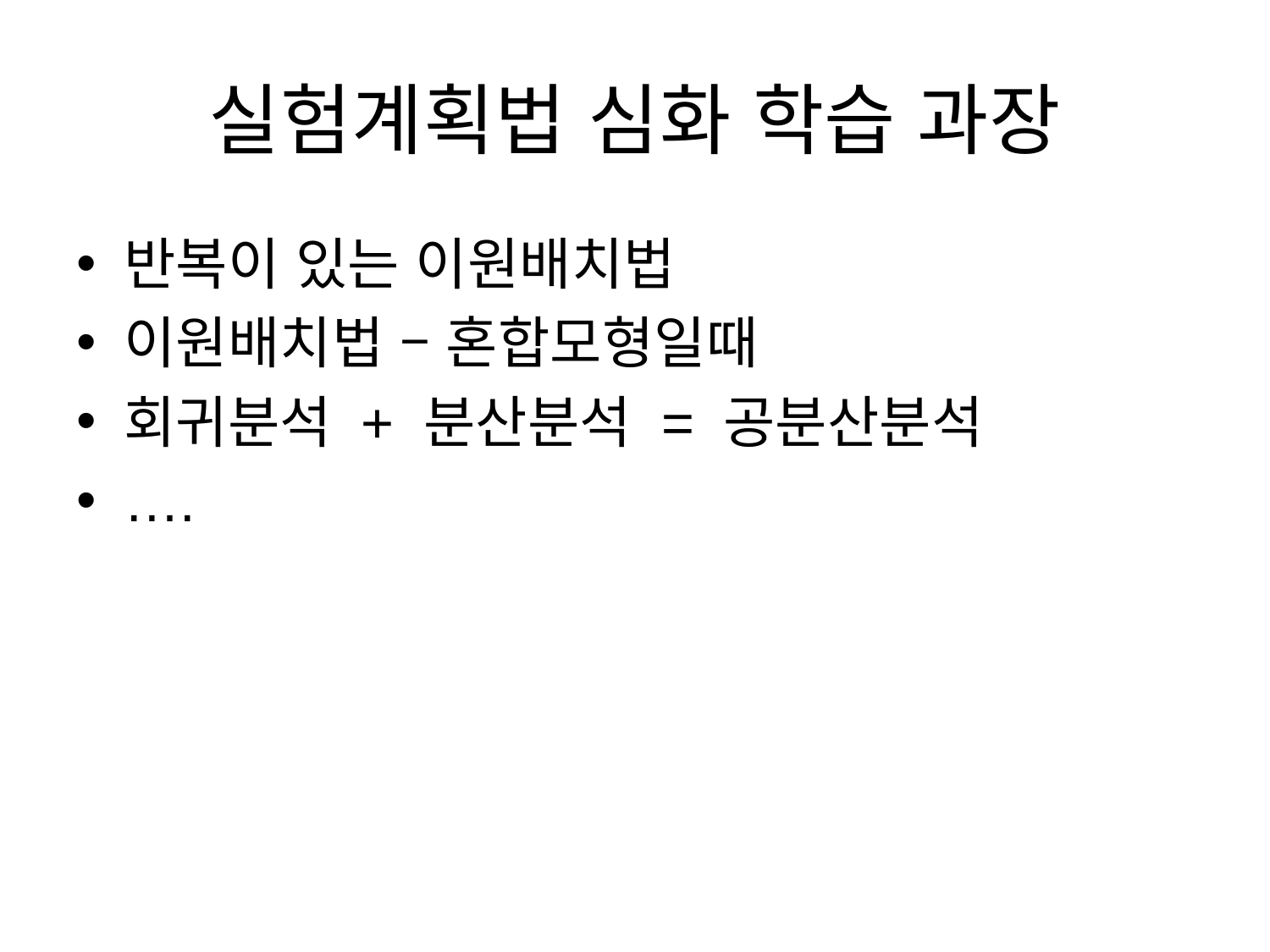

# 실험계획법 심화 학습 과장
반복이 있는 이원배치법
이원배치법 – 혼합모형일때
회귀분석 + 분산분석 = 공분산분석
….